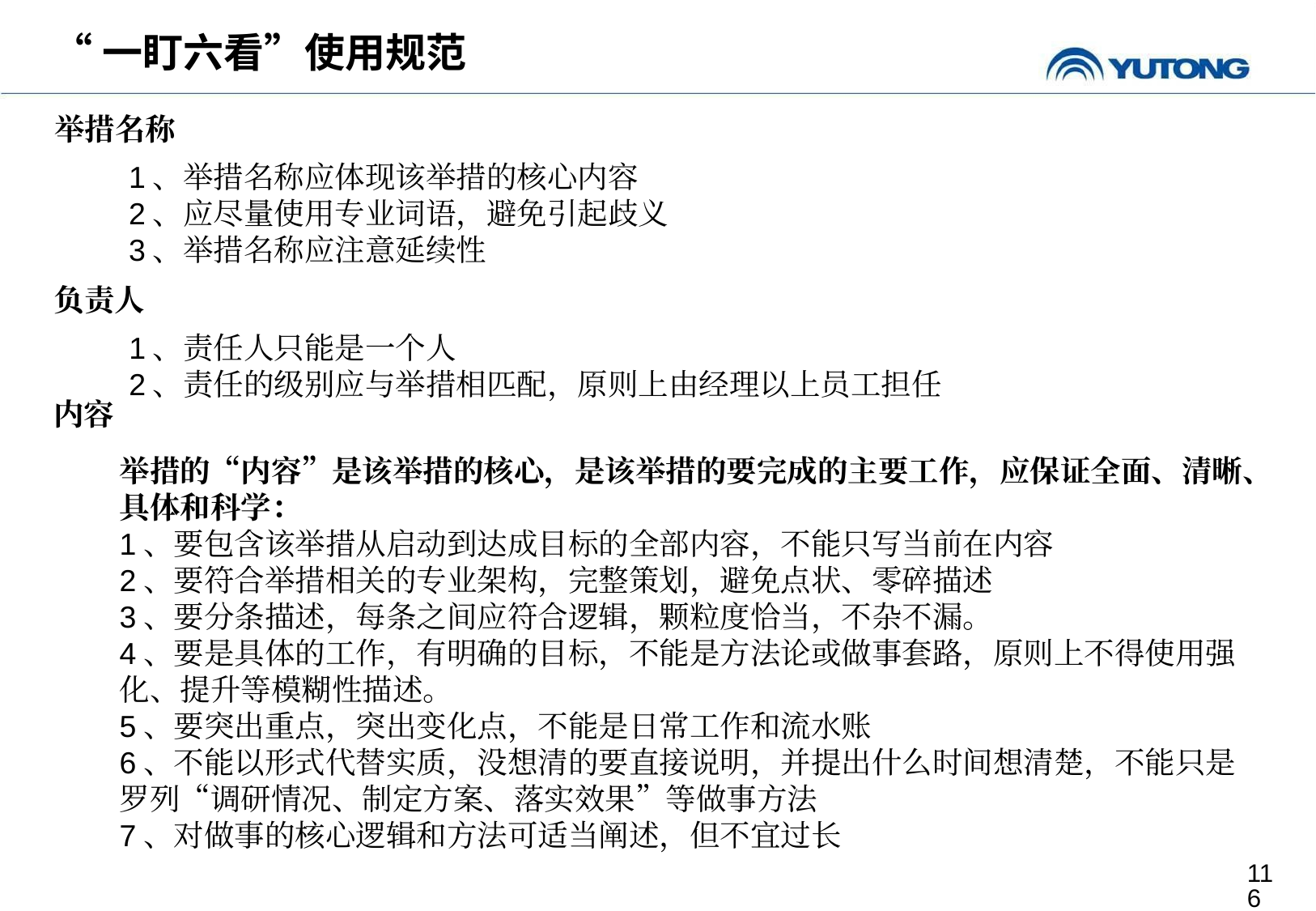

“一盯六看”使用规范
举措名称
1、举措名称应体现该举措的核心内容
2、应尽量使用专业词语，避免引起歧义
3、举措名称应注意延续性
负责人
1、责任人只能是一个人
2、责任的级别应与举措相匹配，原则上由经理以上员工担任
内容
举措的“内容”是该举措的核心，是该举措的要完成的主要工作，应保证全面、清晰、具体和科学：
1、要包含该举措从启动到达成目标的全部内容，不能只写当前在内容
2、要符合举措相关的专业架构，完整策划，避免点状、零碎描述
3、要分条描述，每条之间应符合逻辑，颗粒度恰当，不杂不漏。
4、要是具体的工作，有明确的目标，不能是方法论或做事套路，原则上不得使用强化、提升等模糊性描述。
5、要突出重点，突出变化点，不能是日常工作和流水账
6、不能以形式代替实质，没想清的要直接说明，并提出什么时间想清楚，不能只是罗列“调研情况、制定方案、落实效果”等做事方法
7、对做事的核心逻辑和方法可适当阐述，但不宜过长
116